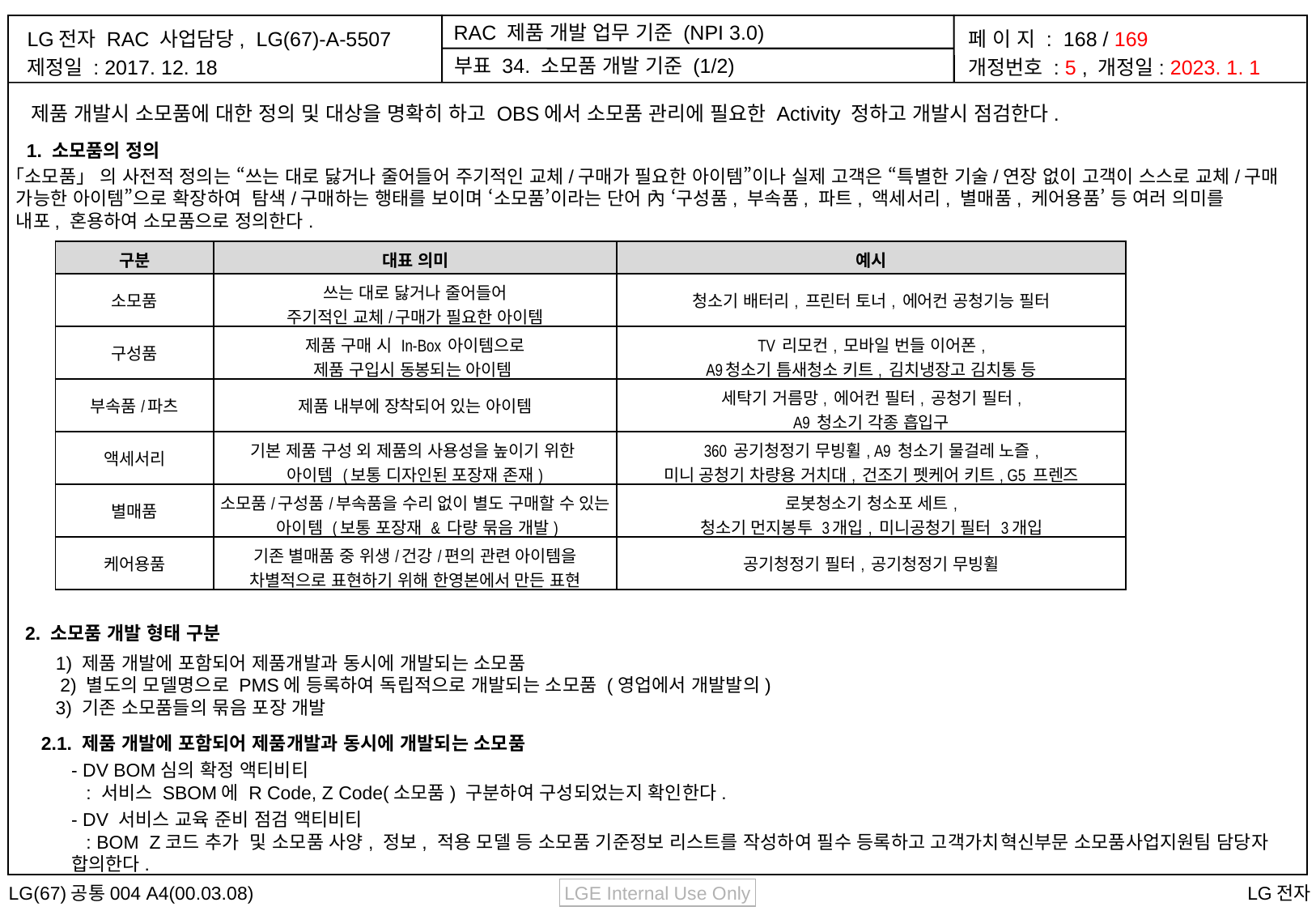

부표 34. 소모품 개발 기준 (1/2)
제품 개발시 소모품에 대한 정의 및 대상을 명확히 하고 OBS에서 소모품 관리에 필요한 Activity 정하고 개발시 점검한다.
1. 소모품의 정의
「소모품」 의 사전적 정의는 “쓰는 대로 닳거나 줄어들어 주기적인 교체/구매가 필요한 아이템”이나 실제 고객은 “특별한 기술/연장 없이 고객이 스스로 교체/구매
 가능한 아이템”으로 확장하여  탐색/구매하는 행태를 보이며 ‘소모품’이라는 단어 內 ‘구성품, 부속품, 파트, 액세서리, 별매품, 케어용품’ 등 여러 의미를
 내포, 혼용하여 소모품으로 정의한다.
| 구분 | 대표 의미 | 예시 |
| --- | --- | --- |
| 소모품 | 쓰는 대로 닳거나 줄어들어 주기적인 교체/구매가 필요한 아이템 | 청소기 배터리, 프린터 토너, 에어컨 공청기능 필터 |
| 구성품 | 제품 구매 시 In-Box 아이템으로 제품 구입시 동봉되는 아이템 | TV 리모컨, 모바일 번들 이어폰, A9청소기 틈새청소 키트, 김치냉장고 김치통 등 |
| 부속품/파츠 | 제품 내부에 장착되어 있는 아이템 | 세탁기 거름망, 에어컨 필터, 공청기 필터, A9 청소기 각종 흡입구 |
| 액세서리 | 기본 제품 구성 외 제품의 사용성을 높이기 위한 아이템 (보통 디자인된 포장재 존재) | 360 공기청정기 무빙휠, A9 청소기 물걸레 노즐, 미니 공청기 차량용 거치대, 건조기 펫케어 키트, G5 프렌즈 |
| 별매품 | 소모품/구성품/부속품을 수리 없이 별도 구매할 수 있는 아이템 (보통 포장재 & 다량 묶음 개발) | 로봇청소기 청소포 세트, 청소기 먼지봉투 3개입, 미니공청기 필터 3개입 |
| 케어용품 | 기존 별매품 중 위생/건강/편의 관련 아이템을 차별적으로 표현하기 위해 한영본에서 만든 표현 | 공기청정기 필터, 공기청정기 무빙휠 |
2. 소모품 개발 형태 구분
 1) 제품 개발에 포함되어 제품개발과 동시에 개발되는 소모품
 2) 별도의 모델명으로 PMS에 등록하여 독립적으로 개발되는 소모품 (영업에서 개발발의)
 3) 기존 소모품들의 묶음 포장 개발
2.1. 제품 개발에 포함되어 제품개발과 동시에 개발되는 소모품
- DV BOM심의 확정 액티비티
  : 서비스 SBOM에 R Code, Z Code(소모품) 구분하여 구성되었는지 확인한다.
- DV 서비스 교육 준비 점검 액티비티
  : BOM  Z코드 추가  및 소모품 사양, 정보, 적용 모델 등 소모품 기준정보 리스트를 작성하여 필수 등록하고 고객가치혁신부문 소모품사업지원팀 담당자 합의한다.